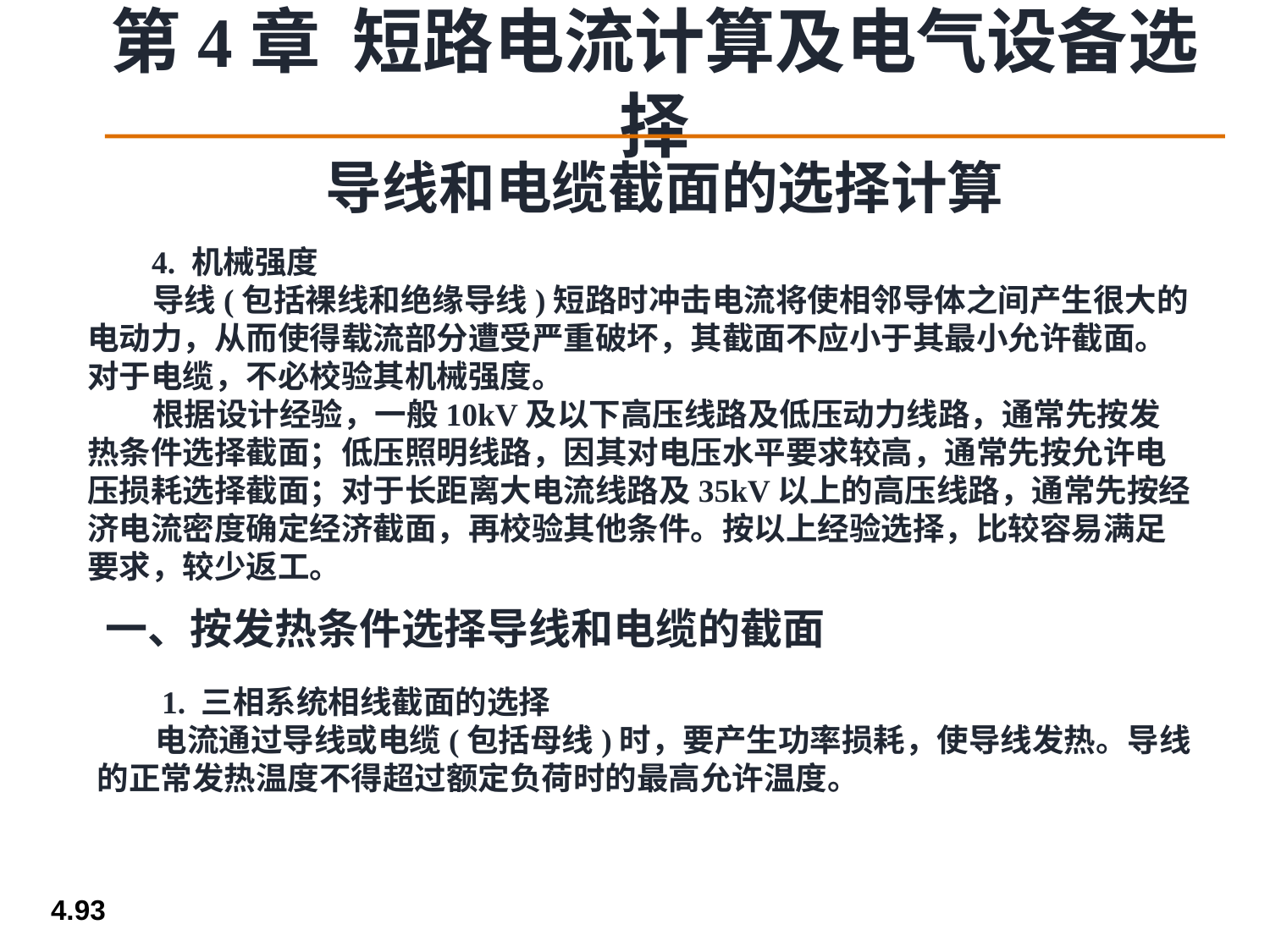

导线和电缆截面的选择计算
        4. 机械强度
        导线(包括裸线和绝缘导线)短路时冲击电流将使相邻导体之间产生很大的电动力，从而使得载流部分遭受严重破坏，其截面不应小于其最小允许截面。对于电缆，不必校验其机械强度。
        根据设计经验，一般10kV及以下高压线路及低压动力线路，通常先按发热条件选择截面；低压照明线路，因其对电压水平要求较高，通常先按允许电压损耗选择截面；对于长距离大电流线路及35kV以上的高压线路，通常先按经济电流密度确定经济截面，再校验其他条件。按以上经验选择，比较容易满足要求，较少返工。

一、按发热条件选择导线和电缆的截面
        1. 三相系统相线截面的选择
       电流通过导线或电缆(包括母线)时，要产生功率损耗，使导线发热。导线的正常发热温度不得超过额定负荷时的最高允许温度。